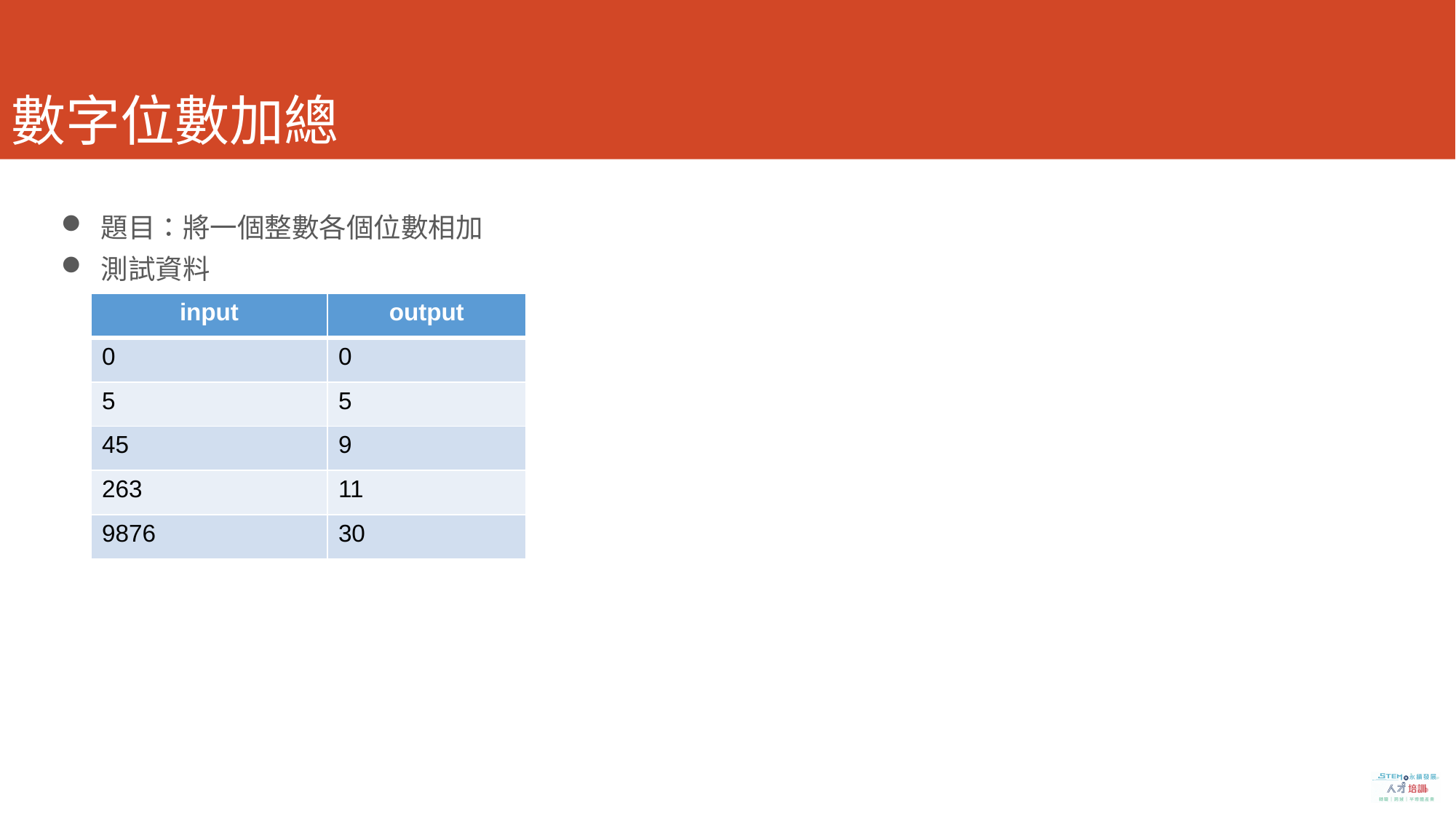

# 數字位數加總
 題目：將一個整數各個位數相加
 測試資料
| input | output |
| --- | --- |
| 0 | 0 |
| 5 | 5 |
| 45 | 9 |
| 263 | 11 |
| 9876 | 30 |